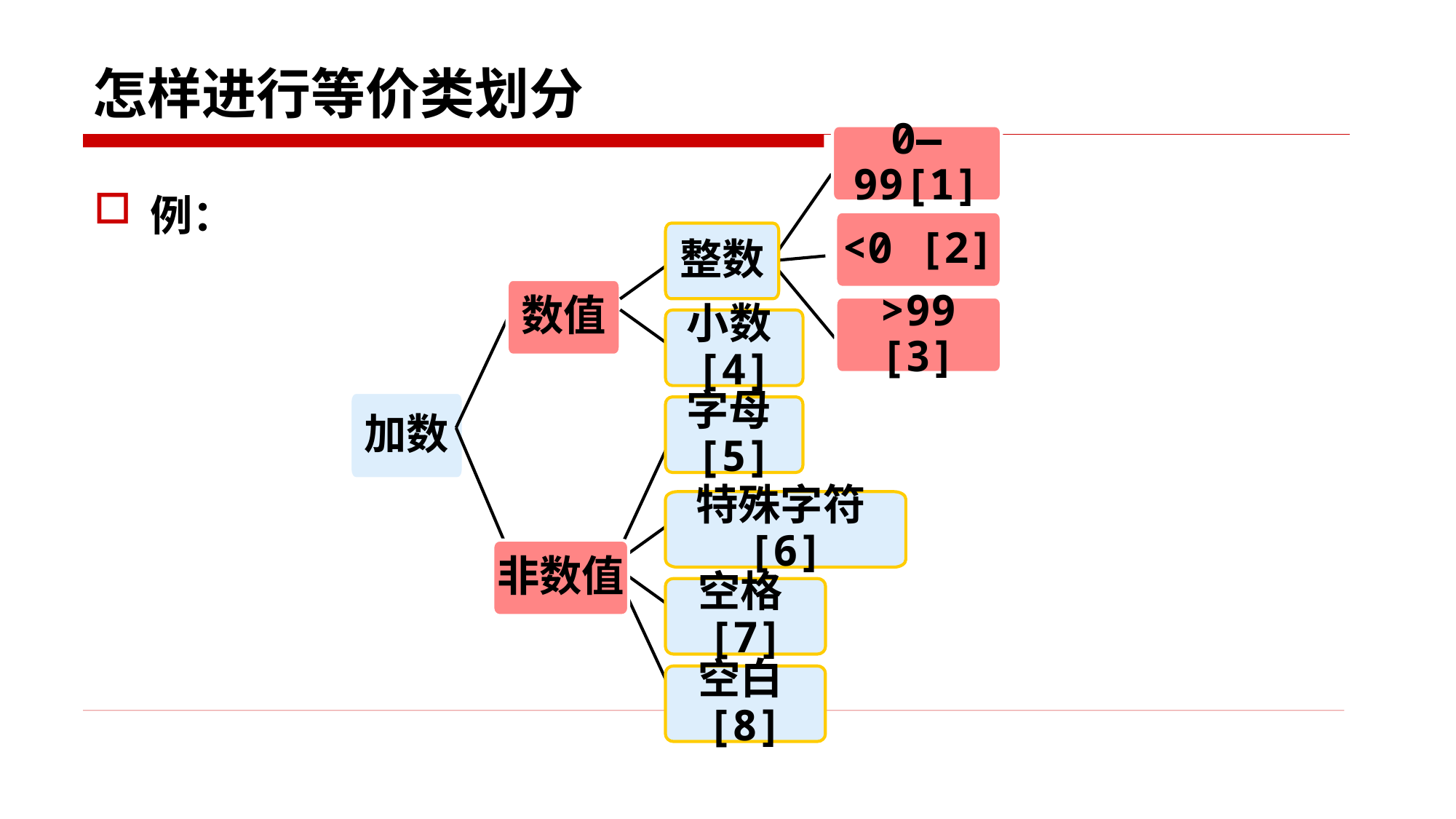

# 怎样进行等价类划分
0—99[1]
<0 [2]

整数

数值

>99 [3]

小数[4]

加数
字母[5]
特殊字符[6]

非数值

空格[7]

空白[8]
例：